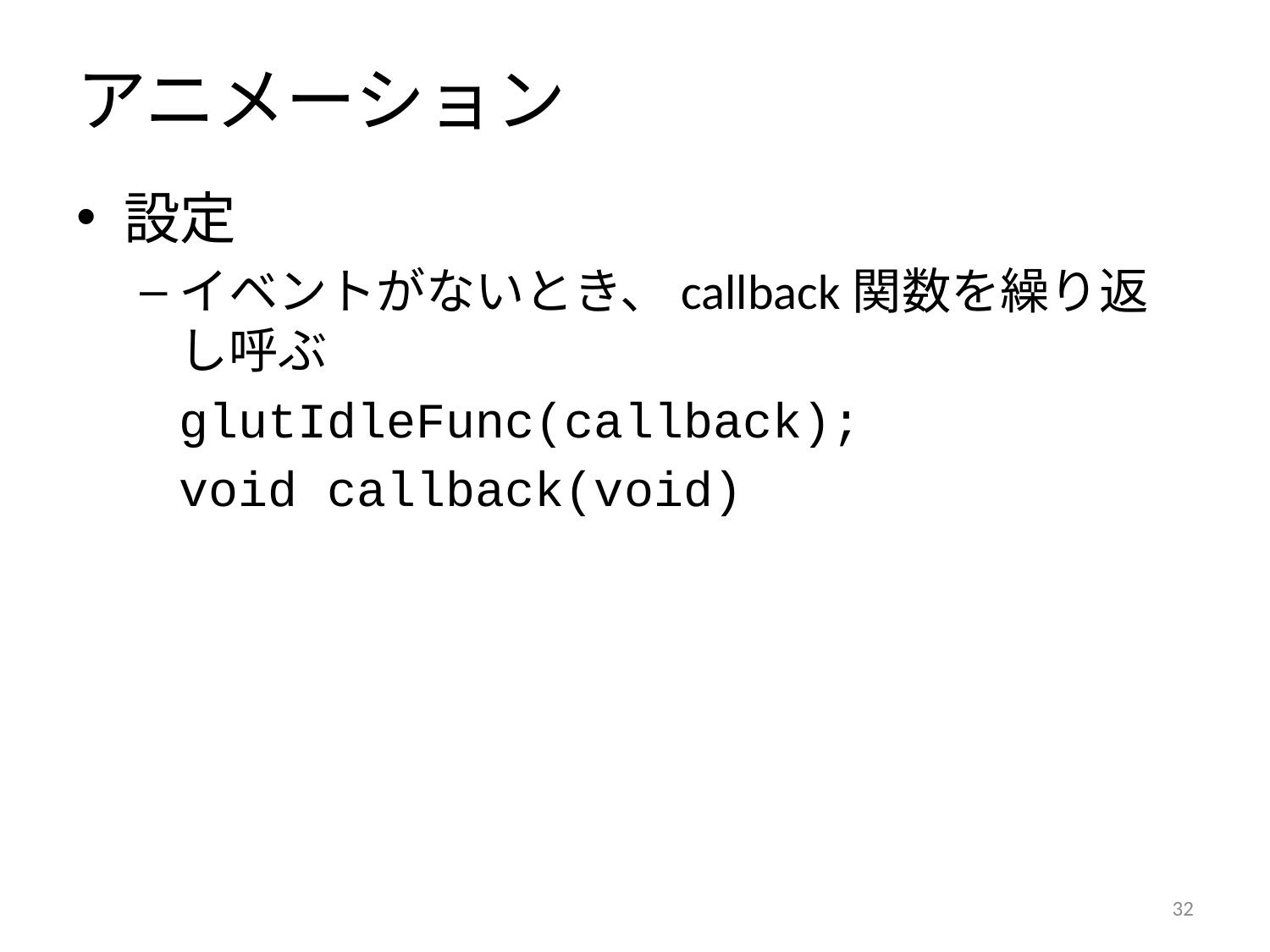

# アニメーション
設定
イベントがないとき、callback関数を繰り返し呼ぶ
	glutIdleFunc(callback);
	void callback(void)

32